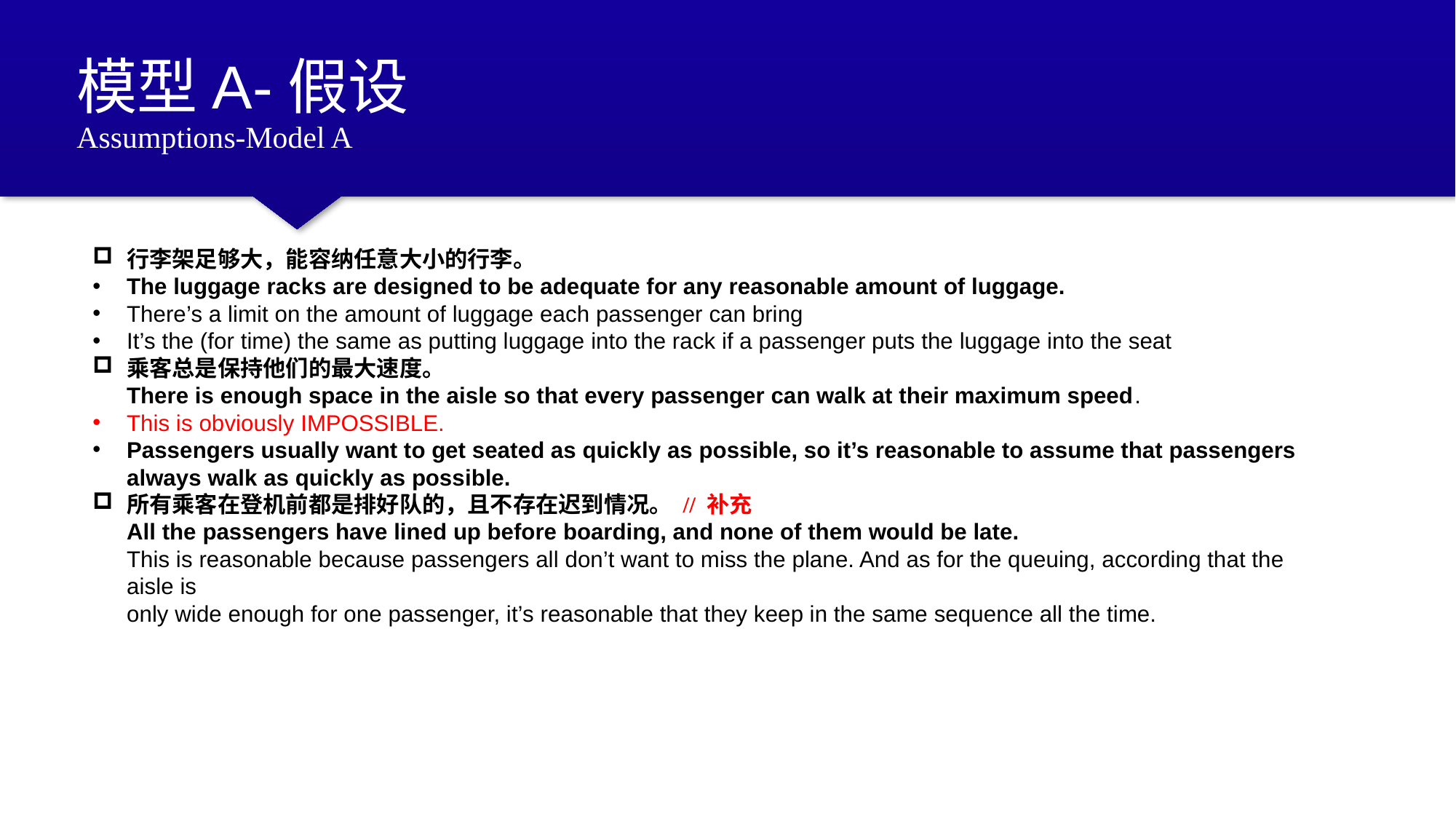

模型A-假设
Assumptions-Model A
行李架足够大，能容纳任意大小的行李。
The luggage racks are designed to be adequate for any reasonable amount of luggage.
There’s a limit on the amount of luggage each passenger can bring
It’s the (for time) the same as putting luggage into the rack if a passenger puts the luggage into the seat
乘客总是保持他们的最大速度。
There is enough space in the aisle so that every passenger can walk at their maximum speed.
This is obviously IMPOSSIBLE.
Passengers usually want to get seated as quickly as possible, so it’s reasonable to assume that passengers always walk as quickly as possible.
所有乘客在登机前都是排好队的，且不存在迟到情况。 // 补充
All the passengers have lined up before boarding, and none of them would be late.
This is reasonable because passengers all don’t want to miss the plane. And as for the queuing, according that the aisle is
only wide enough for one passenger, it’s reasonable that they keep in the same sequence all the time.